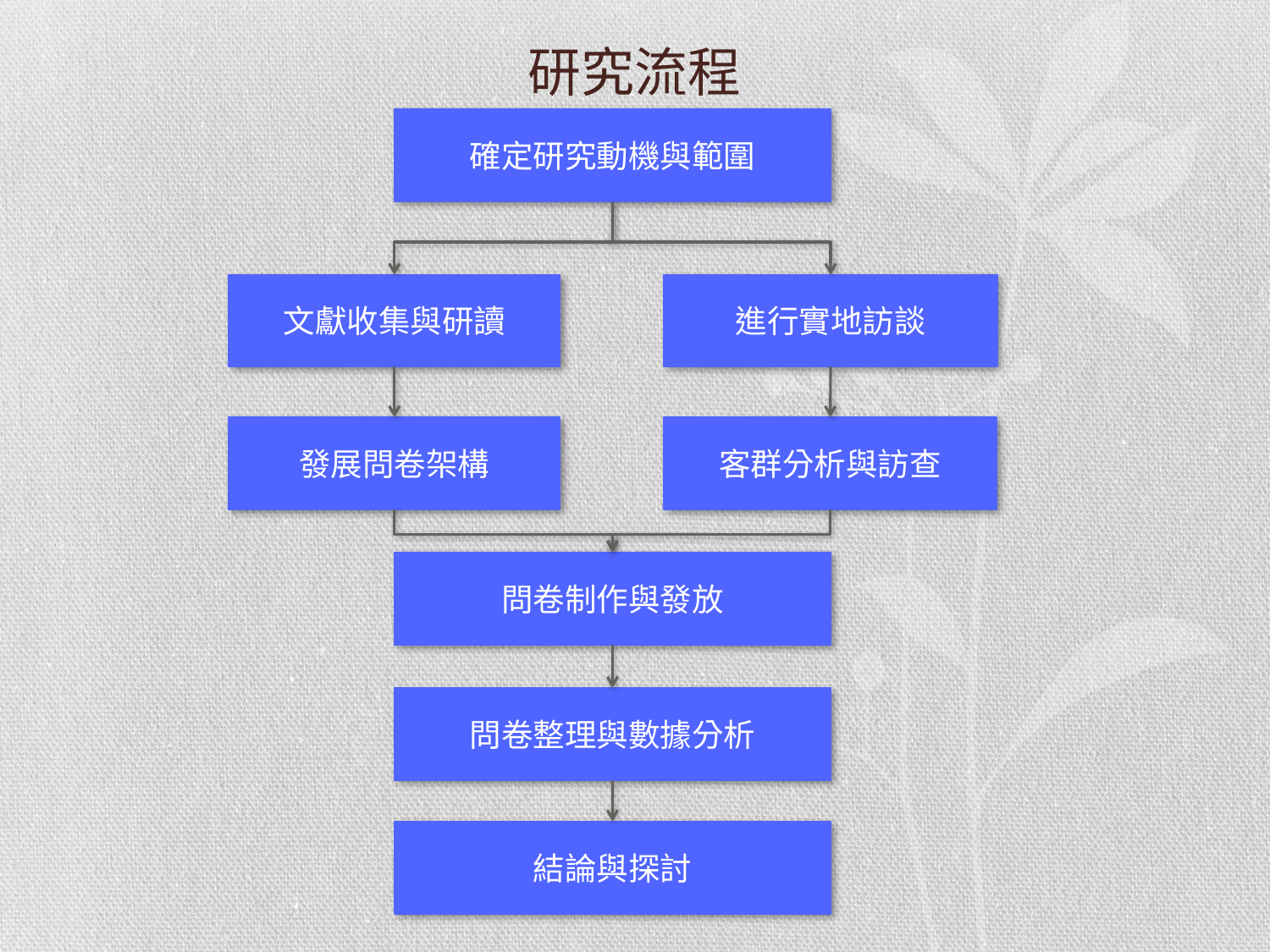

# 研究流程
確定研究動機與範圍
文獻收集與研讀
進行實地訪談
發展問卷架構
客群分析與訪查
問卷制作與發放
問卷整理與數據分析
結論與探討